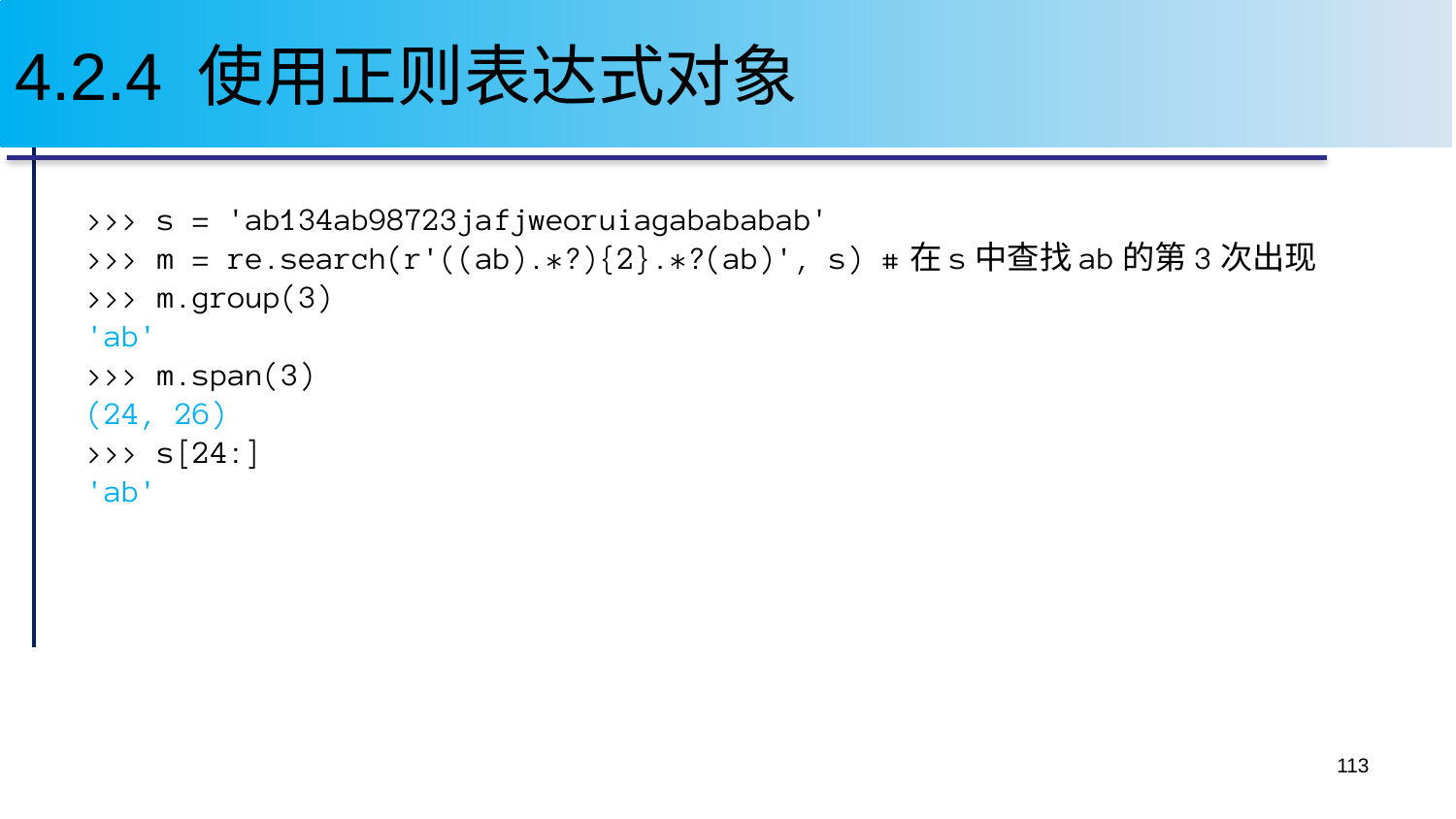

# 4.2.4 使用正则表达式对象
>>> s = 'ab134ab98723jafjweoruiagabababab'
>>> m = re.search(r'((ab).*?){2}.*?(ab)', s) #在s中查找ab的第3次出现
>>> m.group(3)
'ab'
>>> m.span(3)
(24, 26)
>>> s[24:]
'ab'
113